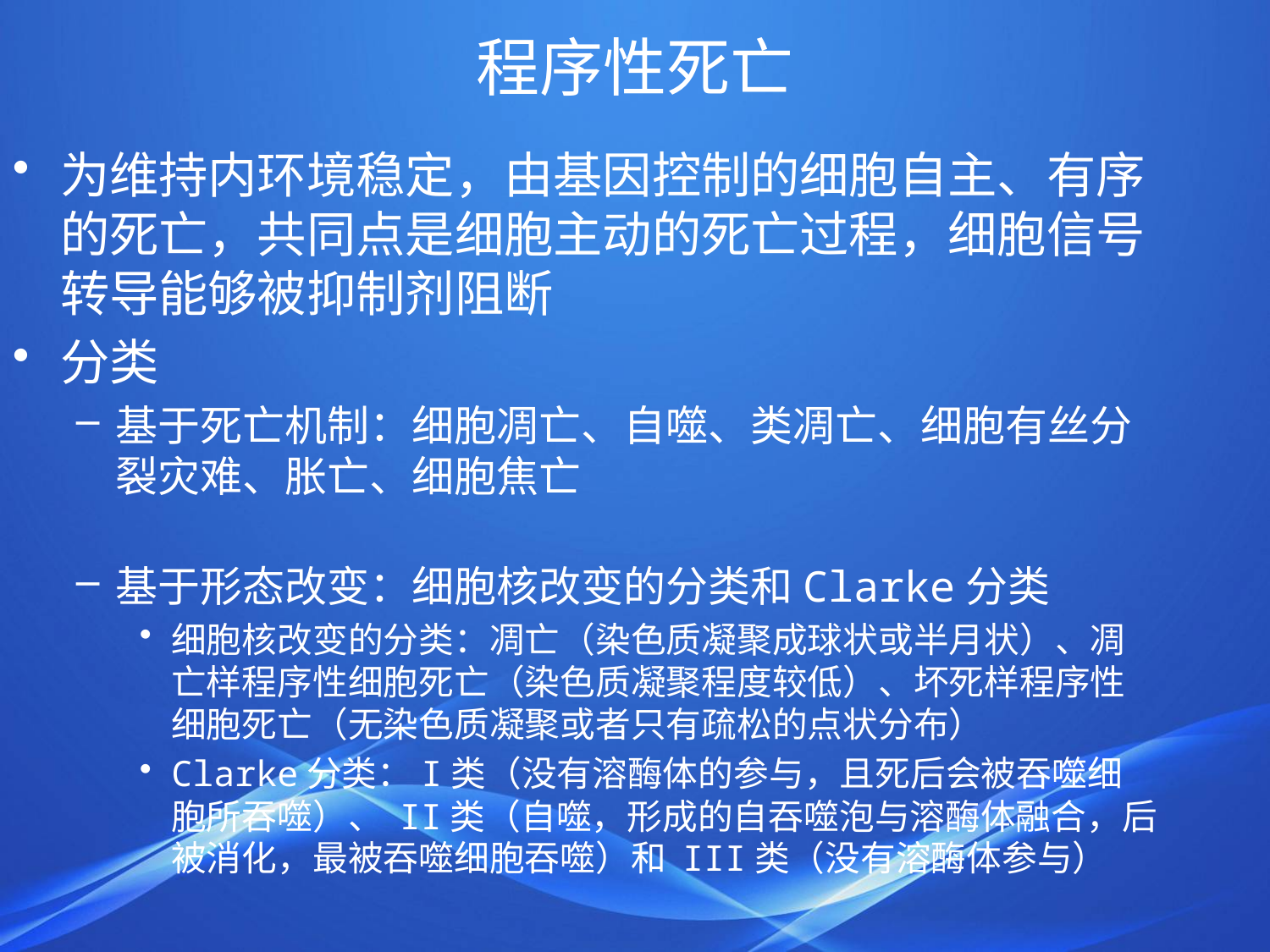

# 程序性死亡
为维持内环境稳定，由基因控制的细胞自主、有序的死亡，共同点是细胞主动的死亡过程，细胞信号转导能够被抑制剂阻断
分类
基于死亡机制：细胞凋亡、自噬、类凋亡、细胞有丝分裂灾难、胀亡、细胞焦亡
基于形态改变：细胞核改变的分类和Clarke分类
细胞核改变的分类：凋亡（染色质凝聚成球状或半月状）、凋亡样程序性细胞死亡（染色质凝聚程度较低）、坏死样程序性细胞死亡（无染色质凝聚或者只有疏松的点状分布）
Clarke分类：I类（没有溶酶体的参与，且死后会被吞噬细
胞所吞噬）、 II类（自噬，形成的自吞噬泡与溶酶体融合，后被消化，最被吞噬细胞吞噬）和 III类（没有溶酶体参与）